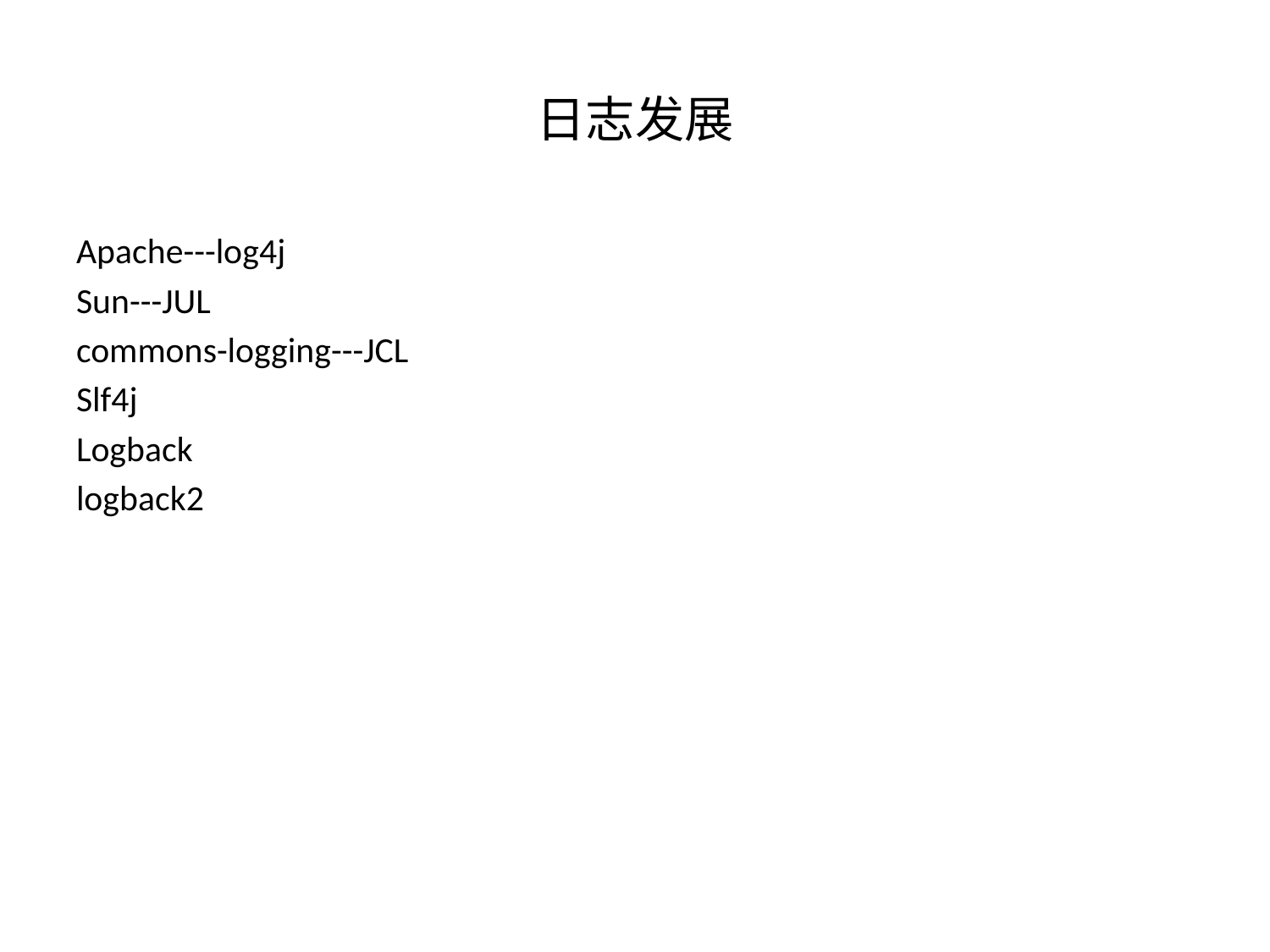

# 日志发展
Apache---log4j
Sun---JUL
commons-logging---JCL
Slf4j
Logback
logback2